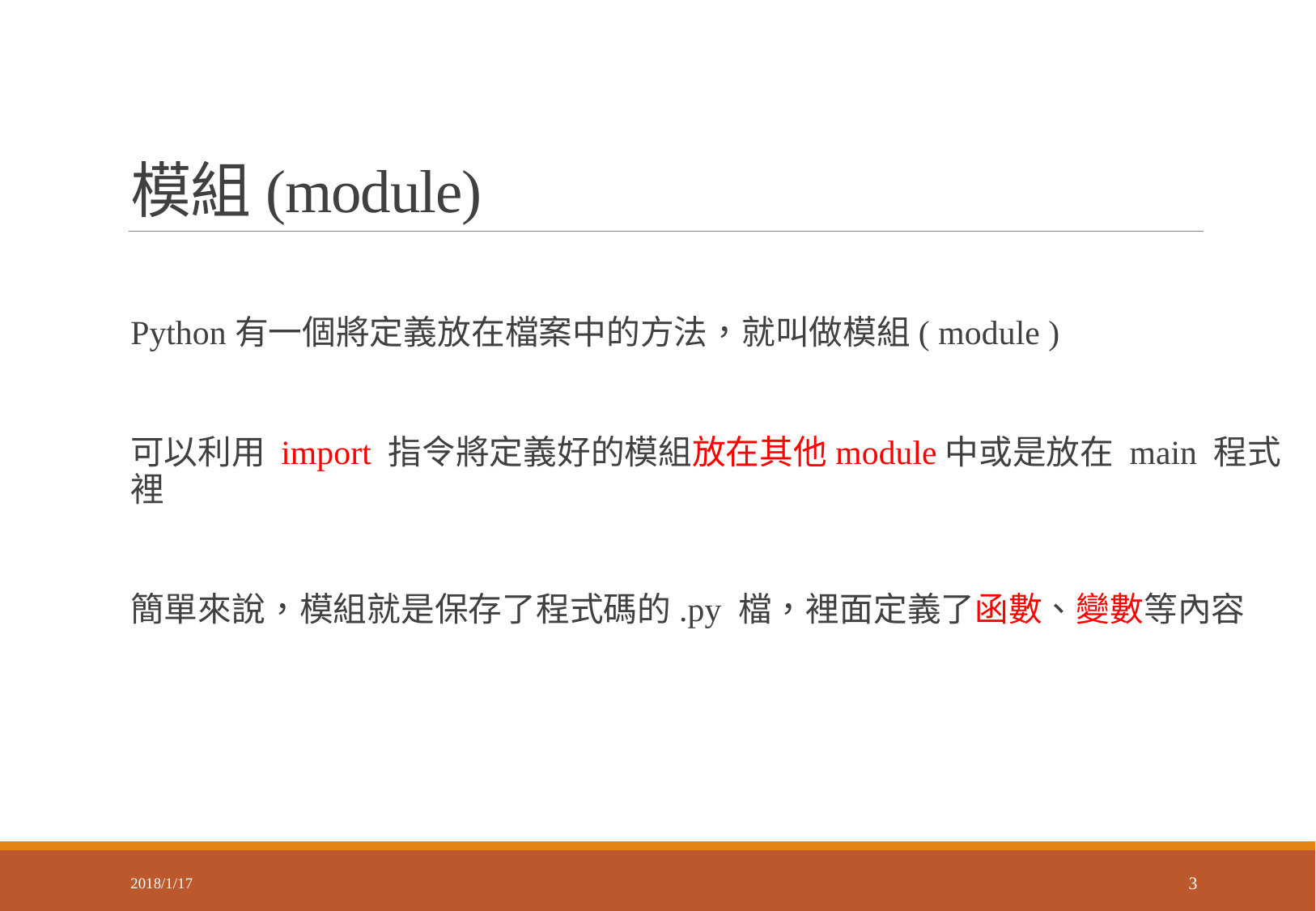

# 模組(module)

Python有一個將定義放在檔案中的方法，就叫做模組( module )

可以利用 import 指令將定義好的模組放在其他module中或是放在 main 程式裡

簡單來說，模組就是保存了程式碼的.py 檔，裡面定義了函數、變數等內容
2018/1/17
3